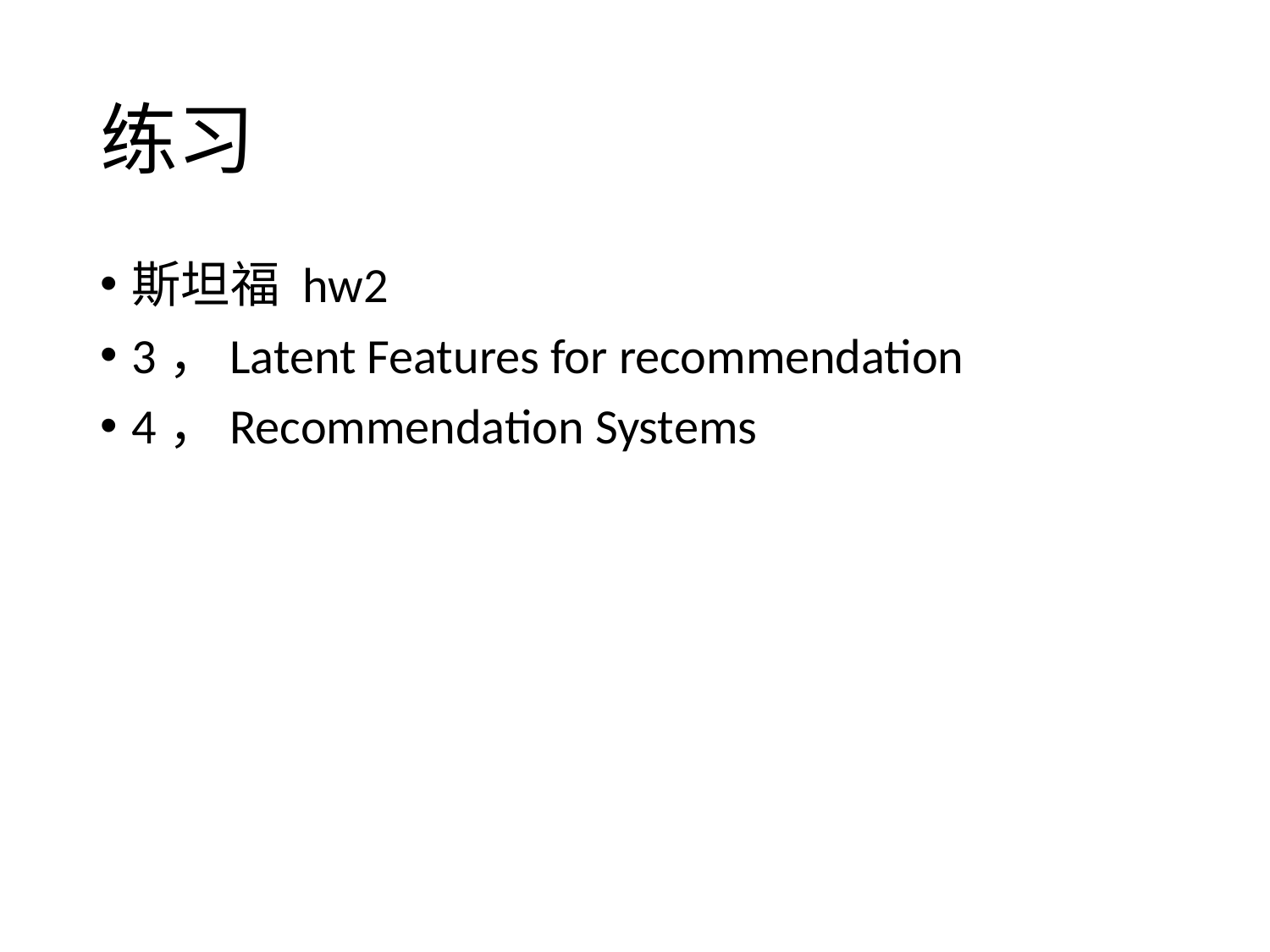

# 练习
斯坦福 hw2
3，Latent Features for recommendation
4，Recommendation Systems